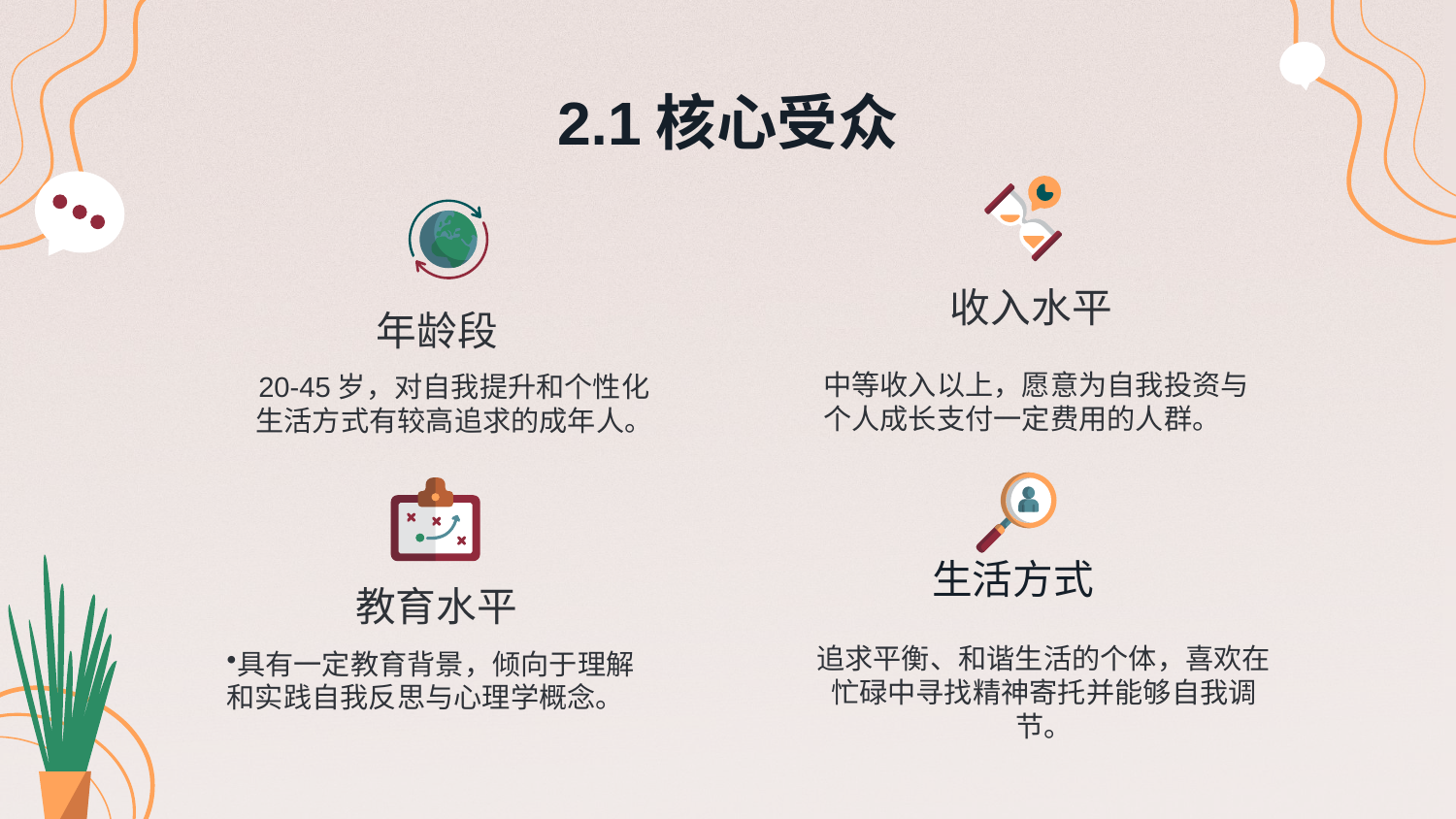

# 2.1核心受众

收入水平
年龄段
中等收入以上，愿意为自我投资与个人成长支付一定费用的人群。
20-45岁，对自我提升和个性化生活方式有较高追求的成年人。

生活方式

教育水平
追求平衡、和谐生活的个体，喜欢在忙碌中寻找精神寄托并能够自我调节。
具有一定教育背景，倾向于理解和实践自我反思与心理学概念。